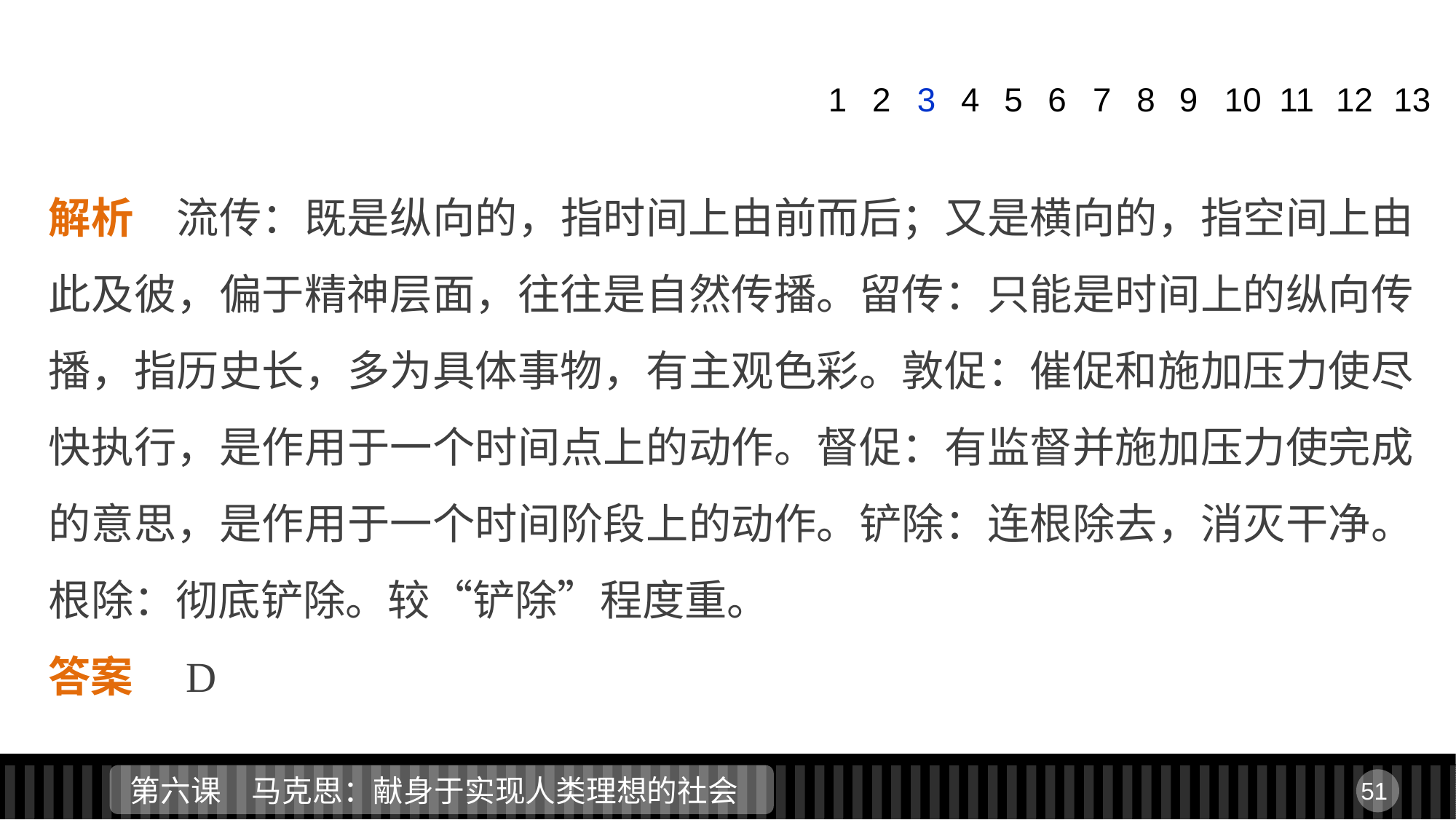

1
2
3
4
5
6
7
8
9
11
12
13
10
解析　流传：既是纵向的，指时间上由前而后；又是横向的，指空间上由此及彼，偏于精神层面，往往是自然传播。留传：只能是时间上的纵向传播，指历史长，多为具体事物，有主观色彩。敦促：催促和施加压力使尽快执行，是作用于一个时间点上的动作。督促：有监督并施加压力使完成的意思，是作用于一个时间阶段上的动作。铲除：连根除去，消灭干净。根除：彻底铲除。较“铲除”程度重。
答案　D